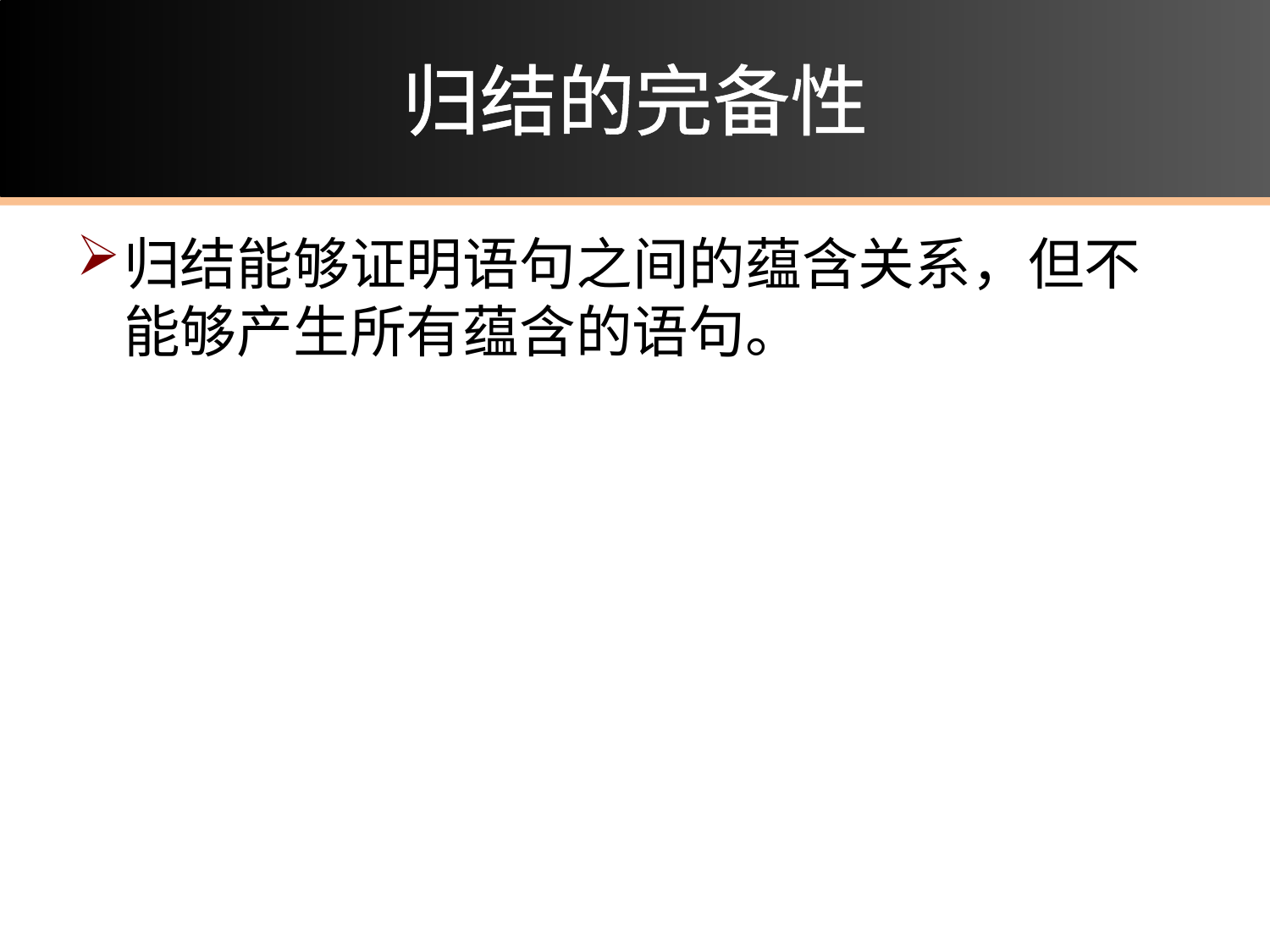

# 归结的完备性
归结能够证明语句之间的蕴含关系，但不能够产生所有蕴含的语句。